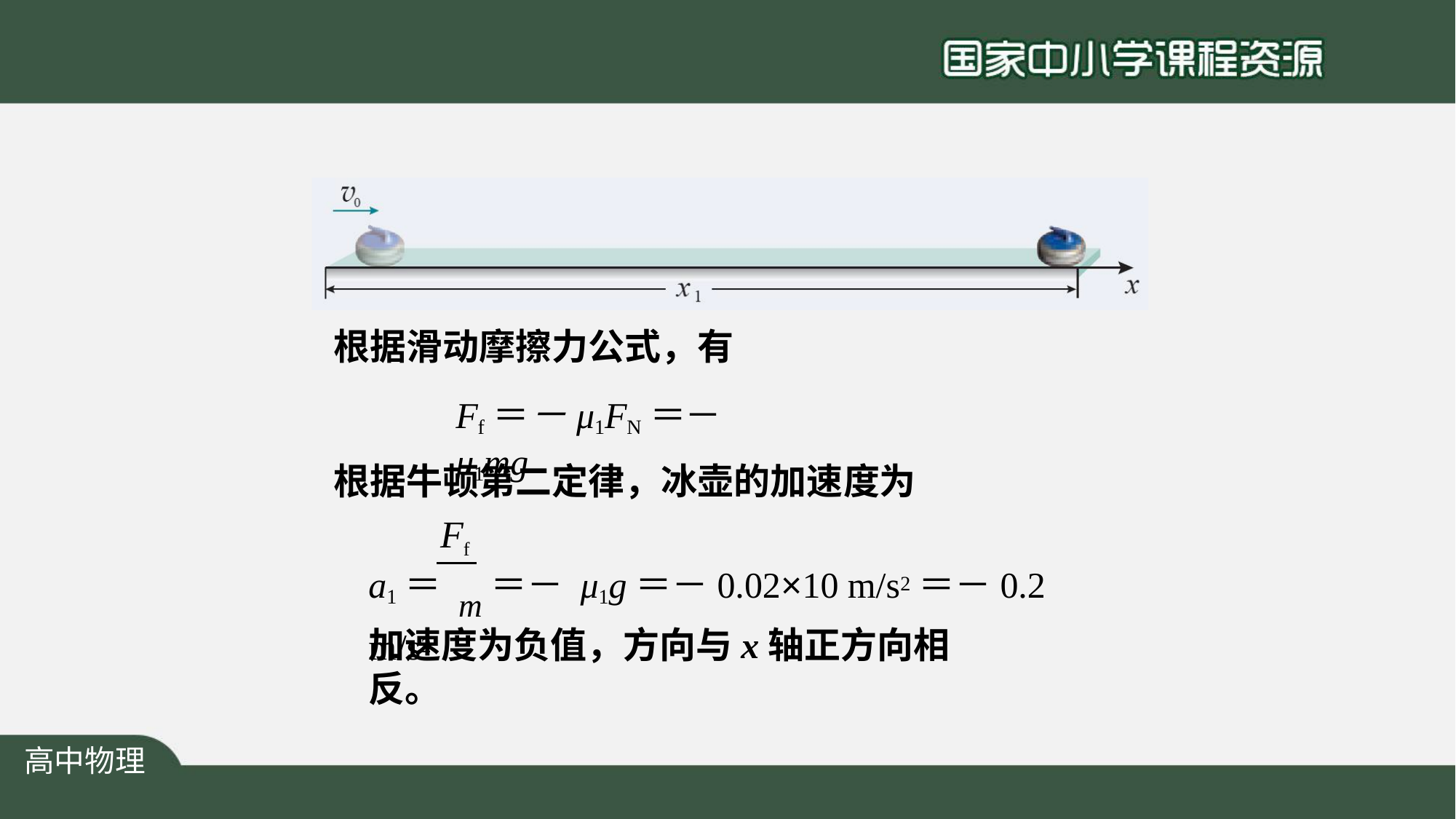

根据滑动摩擦力公式，有
Ff＝－μ1FN＝－ μ1mg
根据牛顿第二定律，冰壶的加速度为
Ff
a1＝ m	＝－ μ1g＝－0.02×10 m/s2＝－0.2 m/s2

加速度为负值，方向与x轴正方向相反。
高中物理